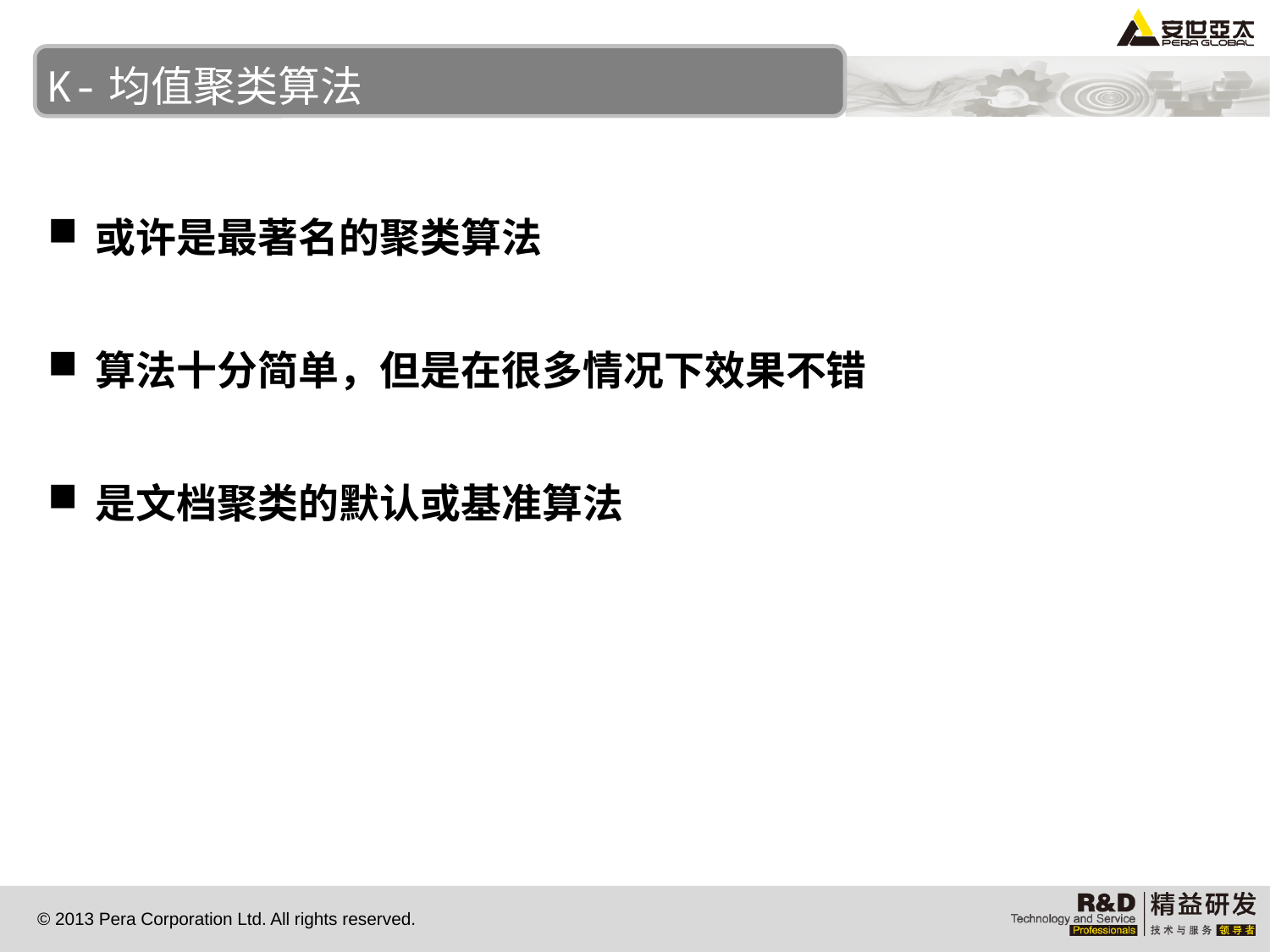

# K-均值聚类算法
或许是最著名的聚类算法

算法十分简单，但是在很多情况下效果不错

是文档聚类的默认或基准算法